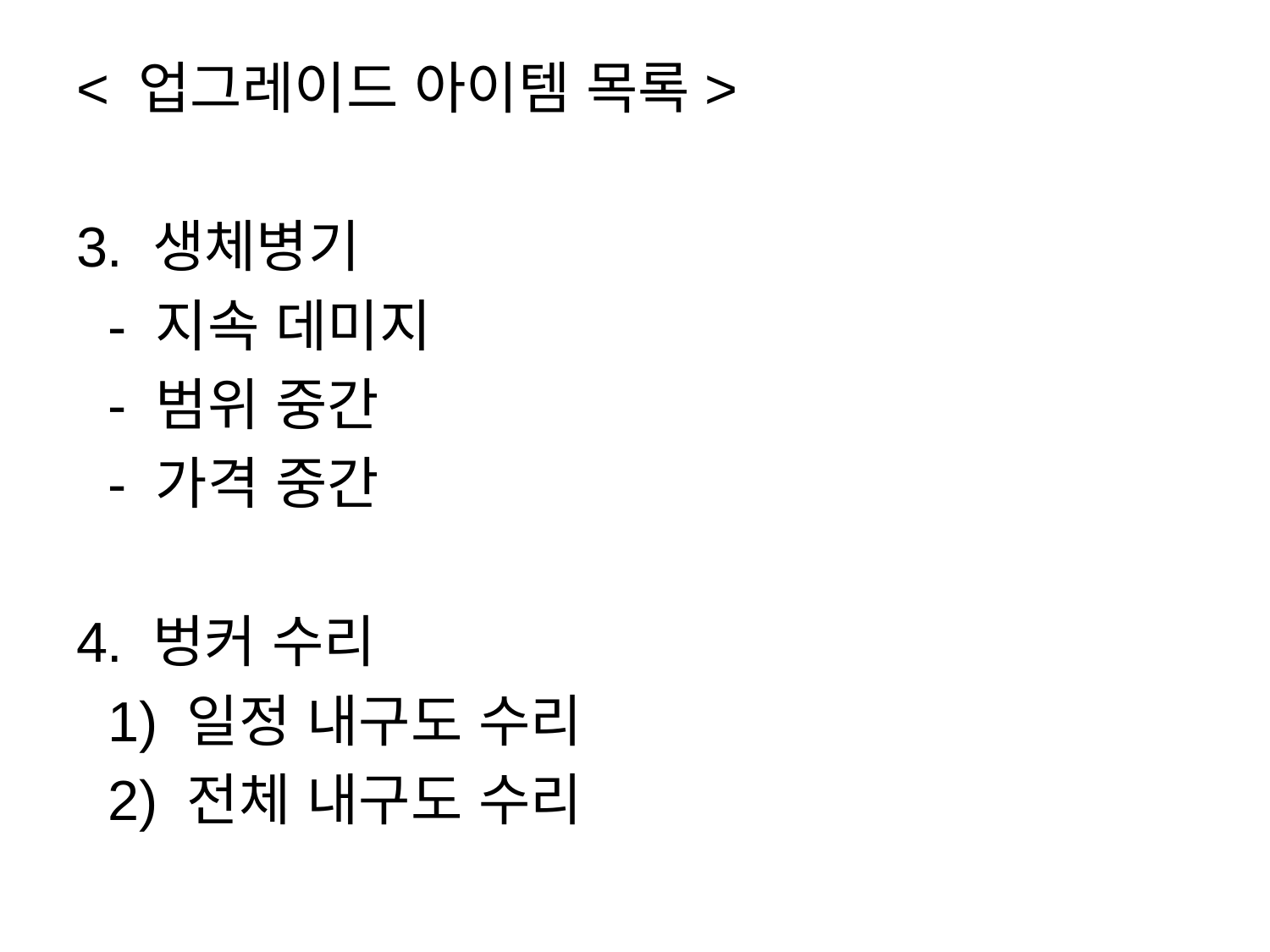

< 업그레이드 아이템 목록>

3. 생체병기
  - 지속 데미지
  - 범위 중간
  - 가격 중간

4. 벙커 수리
  1) 일정 내구도 수리
  2) 전체 내구도 수리